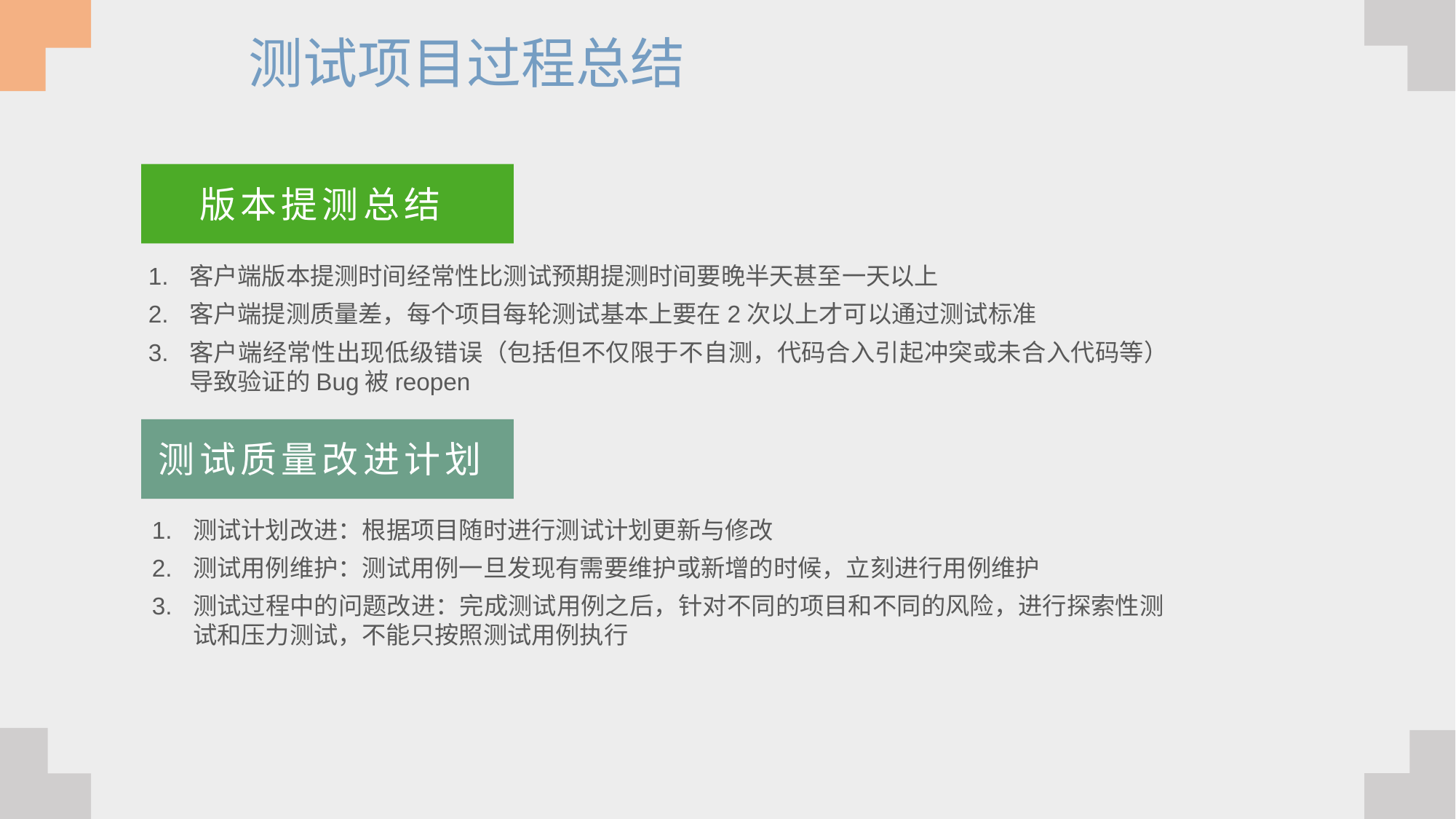

测试项目过程总结

版本提测总结
客户端版本提测时间经常性比测试预期提测时间要晚半天甚至一天以上
客户端提测质量差，每个项目每轮测试基本上要在2次以上才可以通过测试标准
客户端经常性出现低级错误（包括但不仅限于不自测，代码合入引起冲突或未合入代码等）导致验证的Bug被reopen

测试质量改进计划
测试计划改进：根据项目随时进行测试计划更新与修改
测试用例维护：测试用例一旦发现有需要维护或新增的时候，立刻进行用例维护
测试过程中的问题改进：完成测试用例之后，针对不同的项目和不同的风险，进行探索性测试和压力测试，不能只按照测试用例执行